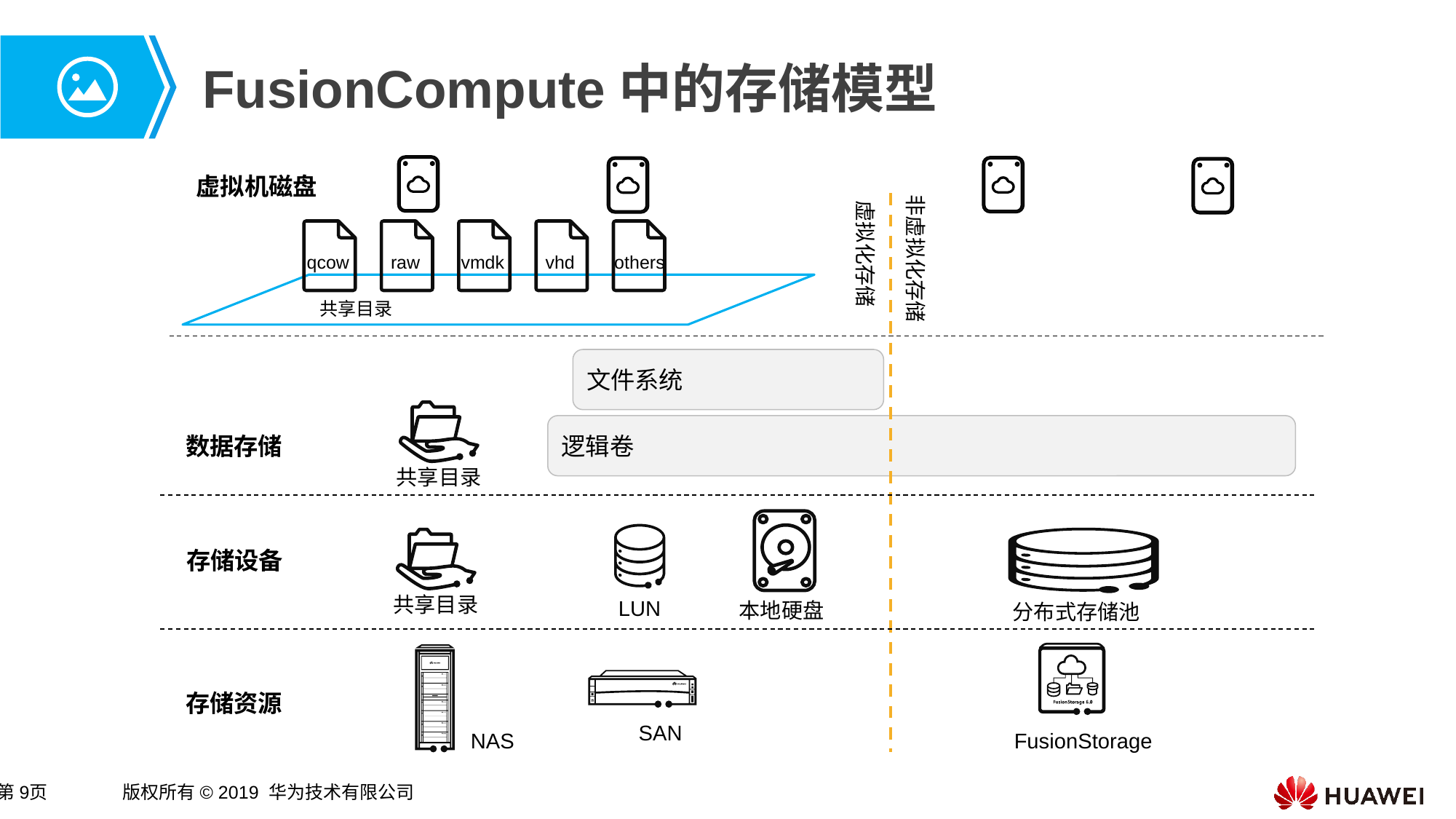

# FusionCompute中的存储模型

虚拟化存储
虚拟机磁盘
非虚拟化存储

qcow
raw
vmdk
vhd
others
共享目录
文件系统

逻辑卷
数据存储
共享目录

存储设备
共享目录
LUN
本地硬盘
分布式存储池

存储资源
SAN
FusionStorage
NAS